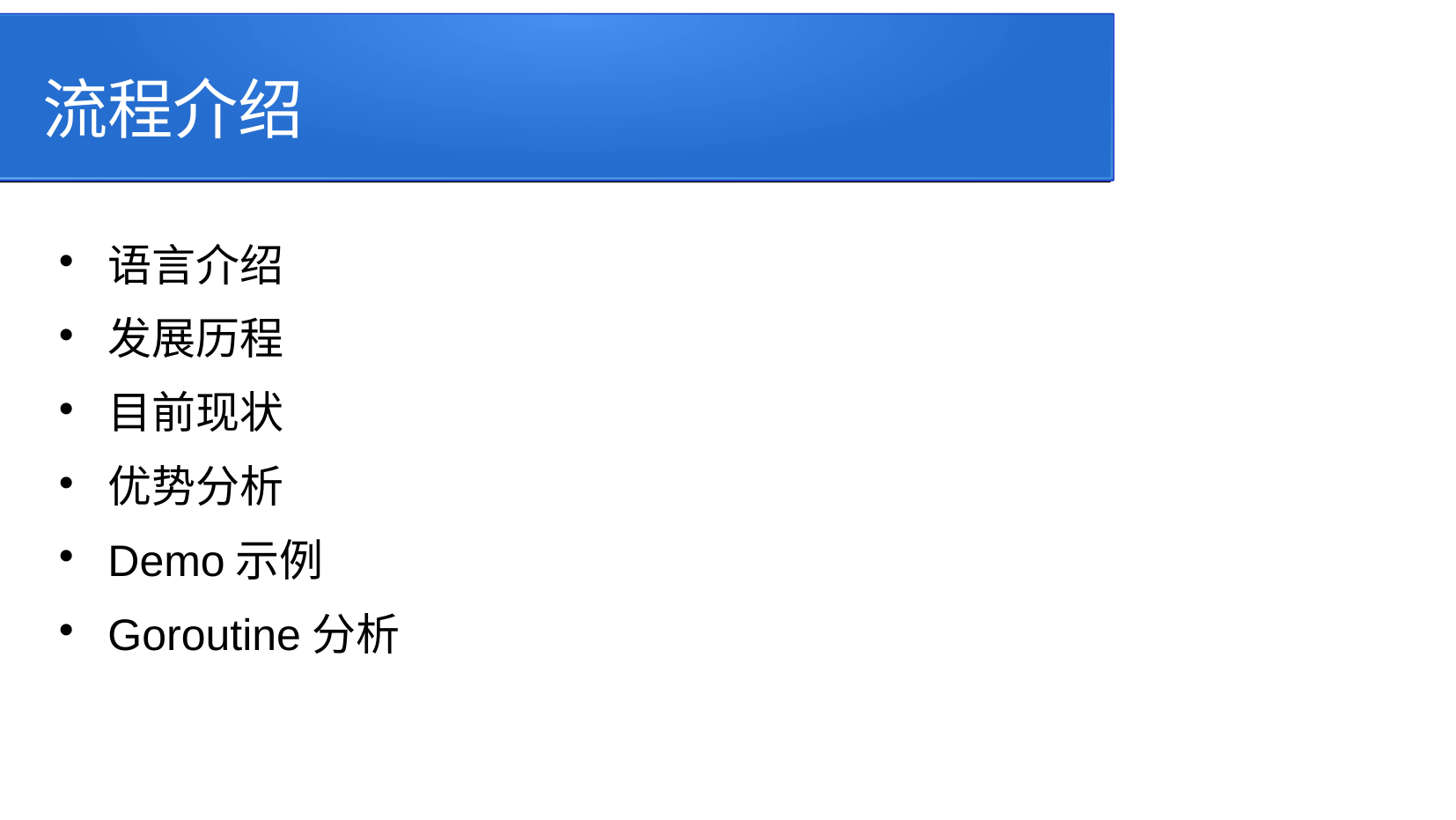

流程介绍
语言介绍
发展历程
目前现状
优势分析
Demo示例
Goroutine分析